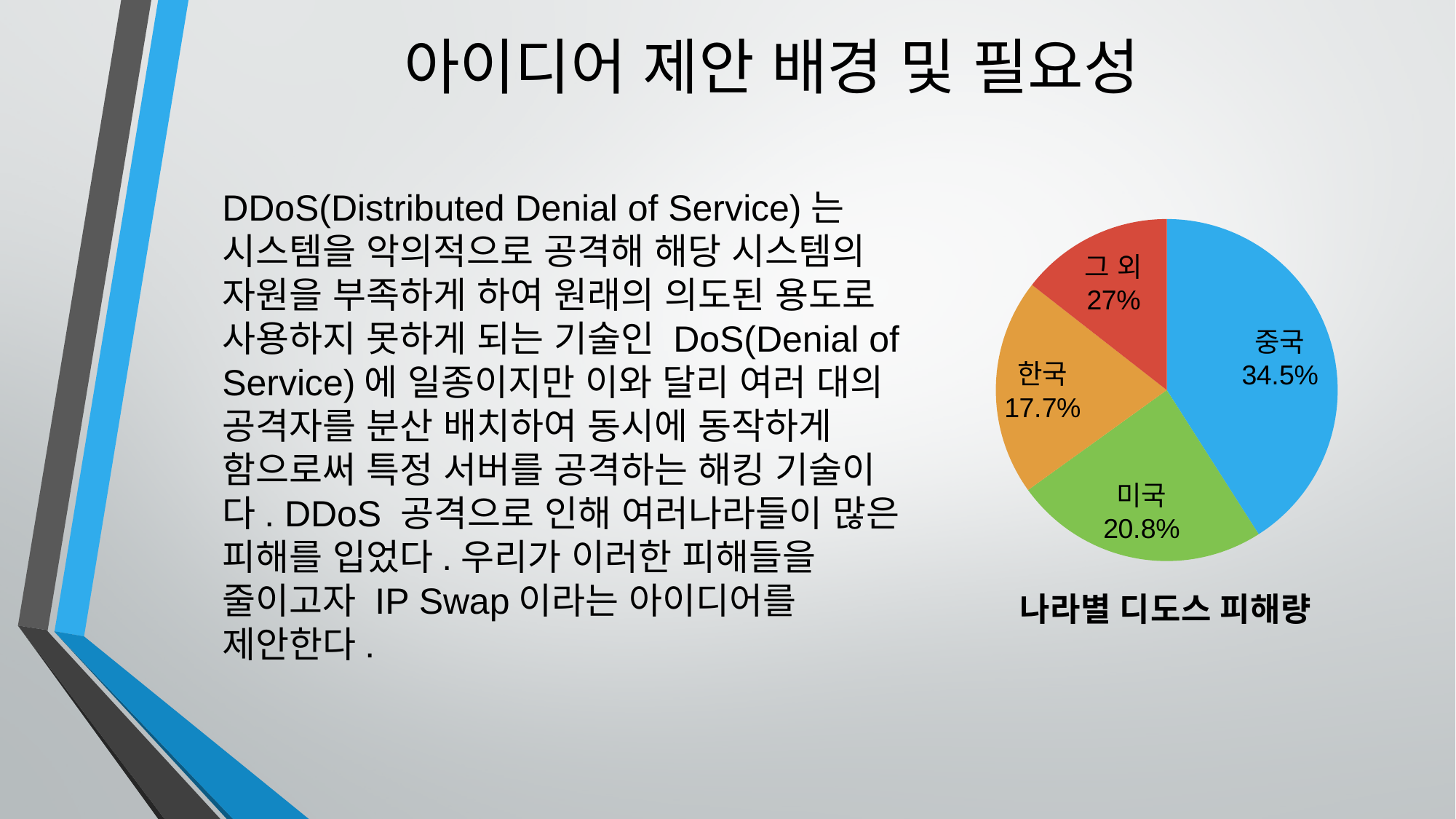

# 아이디어 제안 배경 및 필요성
	DDoS(Distributed Denial of Service)는 시스템을 악의적으로 공격해 해당 시스템의 자원을 부족하게 하여 원래의 의도된 용도로 사용하지 못하게 되는 기술인 DoS(Denial of Service)에 일종이지만 이와 달리 여러 대의 공격자를 분산 배치하여 동시에 동작하게 함으로써 특정 서버를 공격하는 해킹 기술이다. DDoS 공격으로 인해 여러나라들이 많은 피해를 입었다.우리가 이러한 피해들을 줄이고자 IP Swap이라는 아이디어를 제안한다.

### Chart:

| Category | 나라별 디도스 피해량 | 나라별 디도스 피해량 | 나라별 디도스 피해량 | 나라별 디도스 피해량 | 나라별 디도스 피해량 | 나라별 디도스 피해량 | 나라별 디도스 피해량 | 나라별 디도스 피해량 | 나라별 디도스 피해량 |
|---|---|---|---|---|---|---|---|---|---|
| 중국 | 3.4 | 3.4 | 3.4 | 3.4 | 3.4 | 3.4 | 3.4 | 3.4 | 3.4 |
| 미국 | 2.0 | 2.0 | 2.0 | 2.0 | 2.0 | 2.0 | 2.0 | 2.0 | 2.0 |
| 한국 | 1.7000000000000004 | 1.7000000000000004 | 1.7000000000000004 | 1.7000000000000004 | 1.7000000000000004 | 1.7000000000000004 | 1.7000000000000004 | 1.7000000000000004 | 1.7000000000000004 |
| 그 외 | 1.2 | 1.2 | 1.2 | 1.2 | 1.2 | 1.2 | 1.2 | 1.2 | 1.2 |